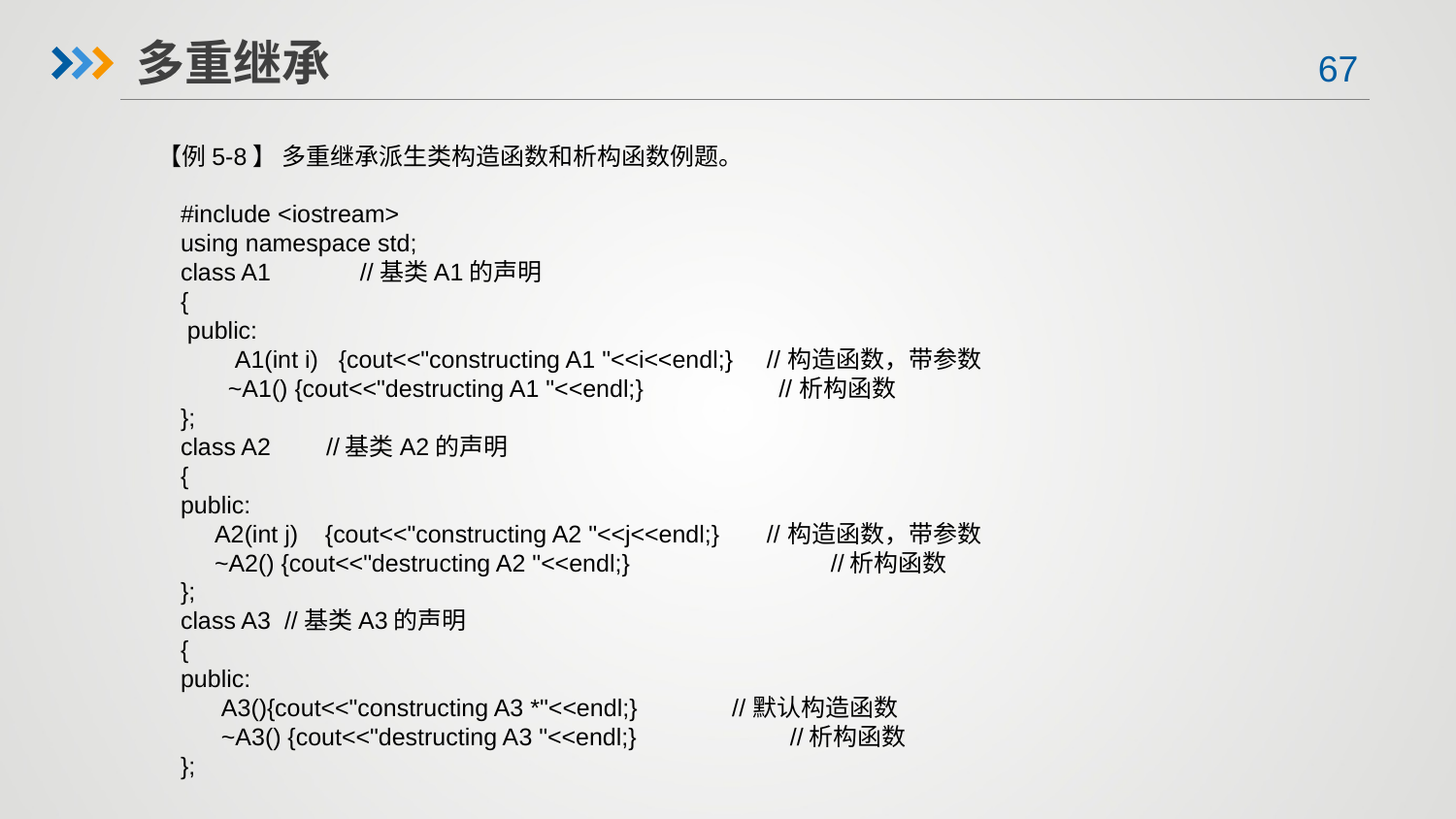

多重继承
【例5-8】 多重继承派生类构造函数和析构函数例题。
#include <iostream>
using namespace std;
class A1	     //基类A1的声明
{
 public:
        A1(int i)   {cout<<"constructing A1 "<<i<<endl;}     //构造函数，带参数
       ~A1() {cout<<"destructing A1 "<<endl;}                    //析构函数
};
class A2	//基类A2的声明
{
public:
     A2(int j)    {cout<<"constructing A2 "<<j<<endl;}       //构造函数，带参数
     ~A2() {cout<<"destructing A2 "<<endl;}	          //析构函数
};
class A3  //基类A3的声明
{
public:
      A3(){cout<<"constructing A3 *"<<endl;}              //默认构造函数
      ~A3() {cout<<"destructing A3 "<<endl;}	    //析构函数
};